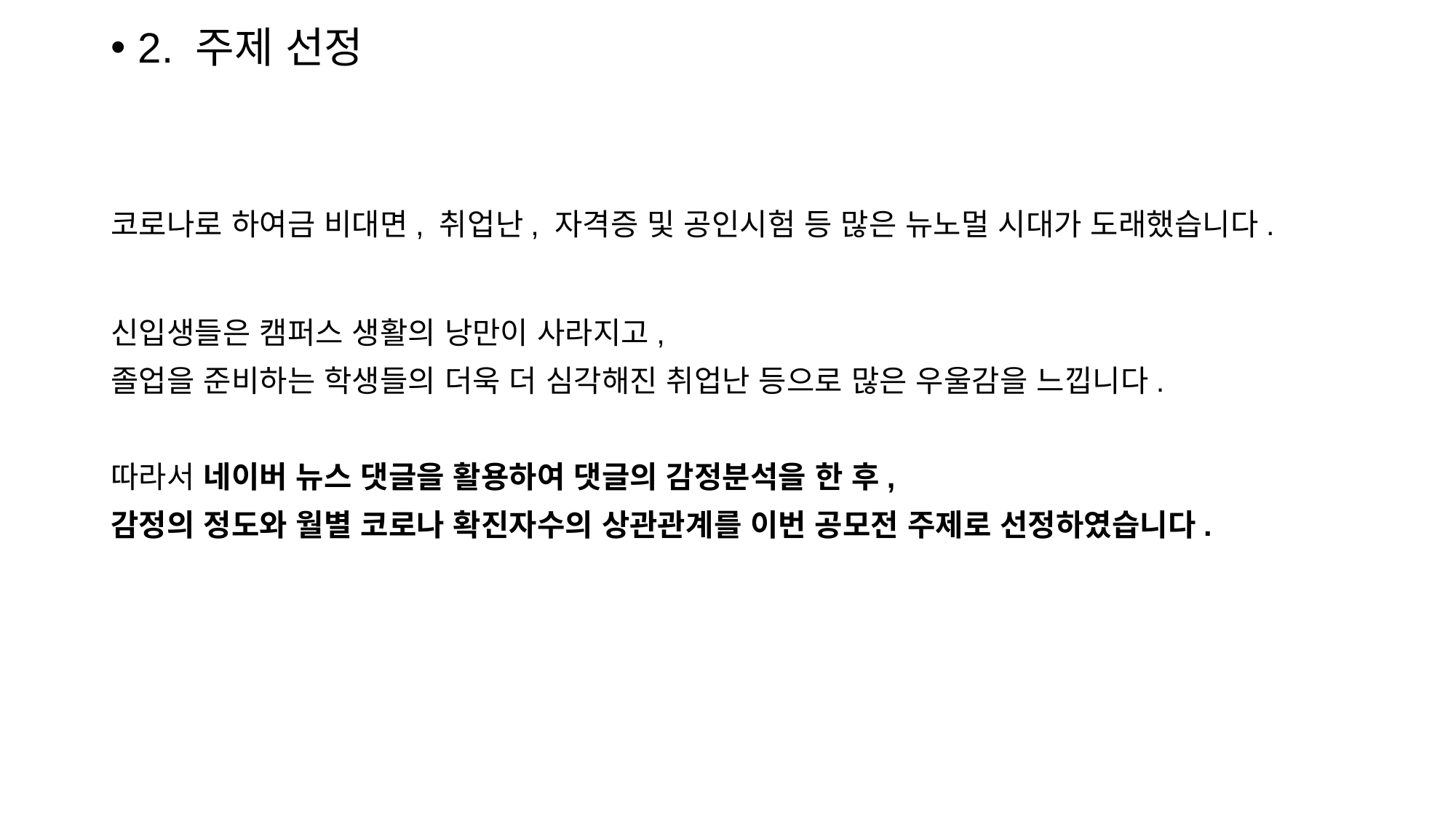

2. 주제 선정

코로나로 하여금 비대면, 취업난, 자격증 및 공인시험 등 많은 뉴노멀 시대가 도래했습니다.

신입생들은 캠퍼스 생활의 낭만이 사라지고,
졸업을 준비하는 학생들의 더욱 더 심각해진 취업난 등으로 많은 우울감을 느낍니다.

따라서 네이버 뉴스 댓글을 활용하여 댓글의 감정분석을 한 후,
감정의 정도와 월별 코로나 확진자수의 상관관계를 이번 공모전 주제로 선정하였습니다.